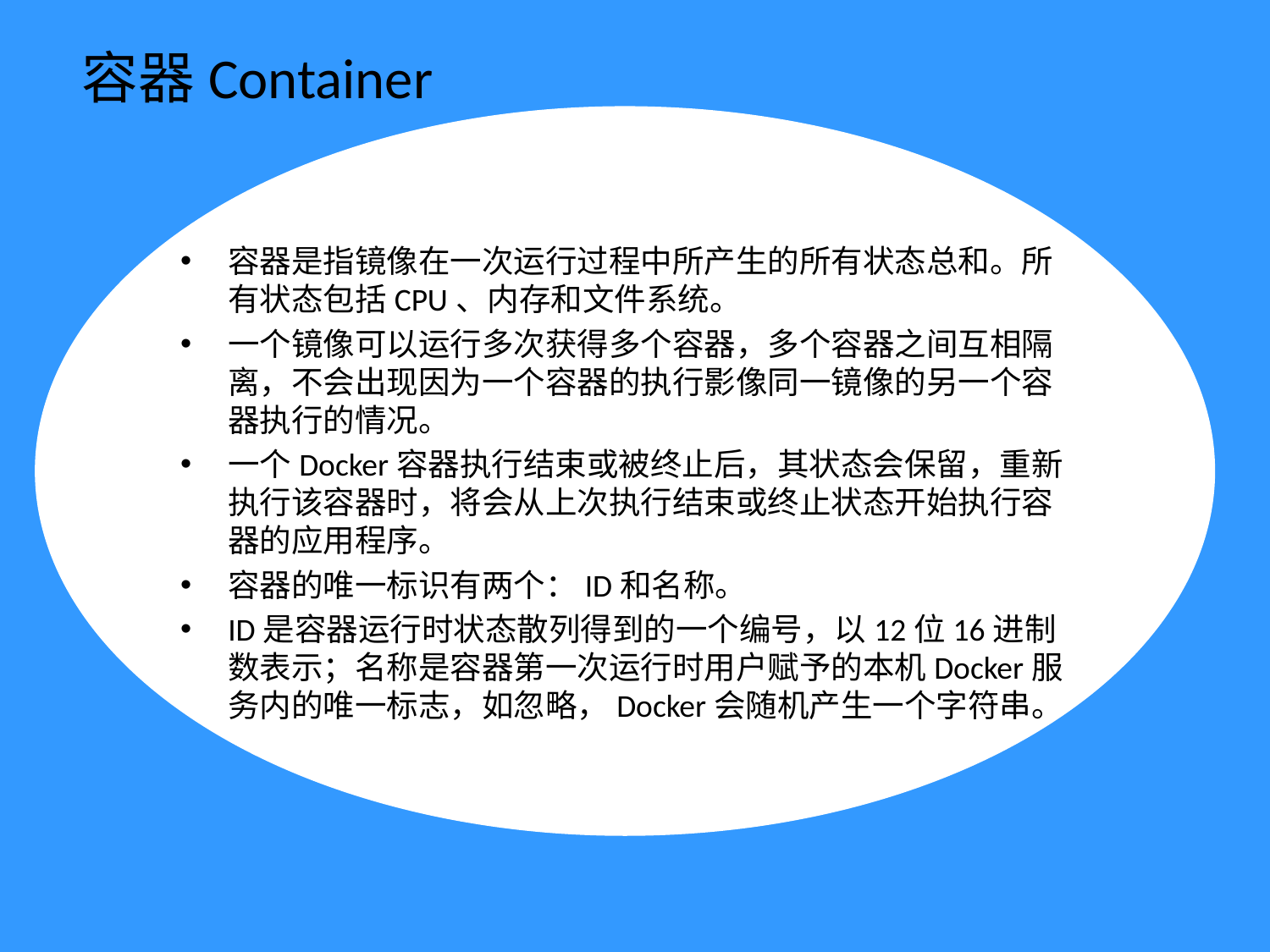

# 容器Container
容器是指镜像在一次运行过程中所产生的所有状态总和。所有状态包括CPU、内存和文件系统。
一个镜像可以运行多次获得多个容器，多个容器之间互相隔离，不会出现因为一个容器的执行影像同一镜像的另一个容器执行的情况。
一个Docker容器执行结束或被终止后，其状态会保留，重新执行该容器时，将会从上次执行结束或终止状态开始执行容器的应用程序。
容器的唯一标识有两个：ID和名称。
ID是容器运行时状态散列得到的一个编号，以12位16进制数表示；名称是容器第一次运行时用户赋予的本机Docker服务内的唯一标志，如忽略，Docker会随机产生一个字符串。